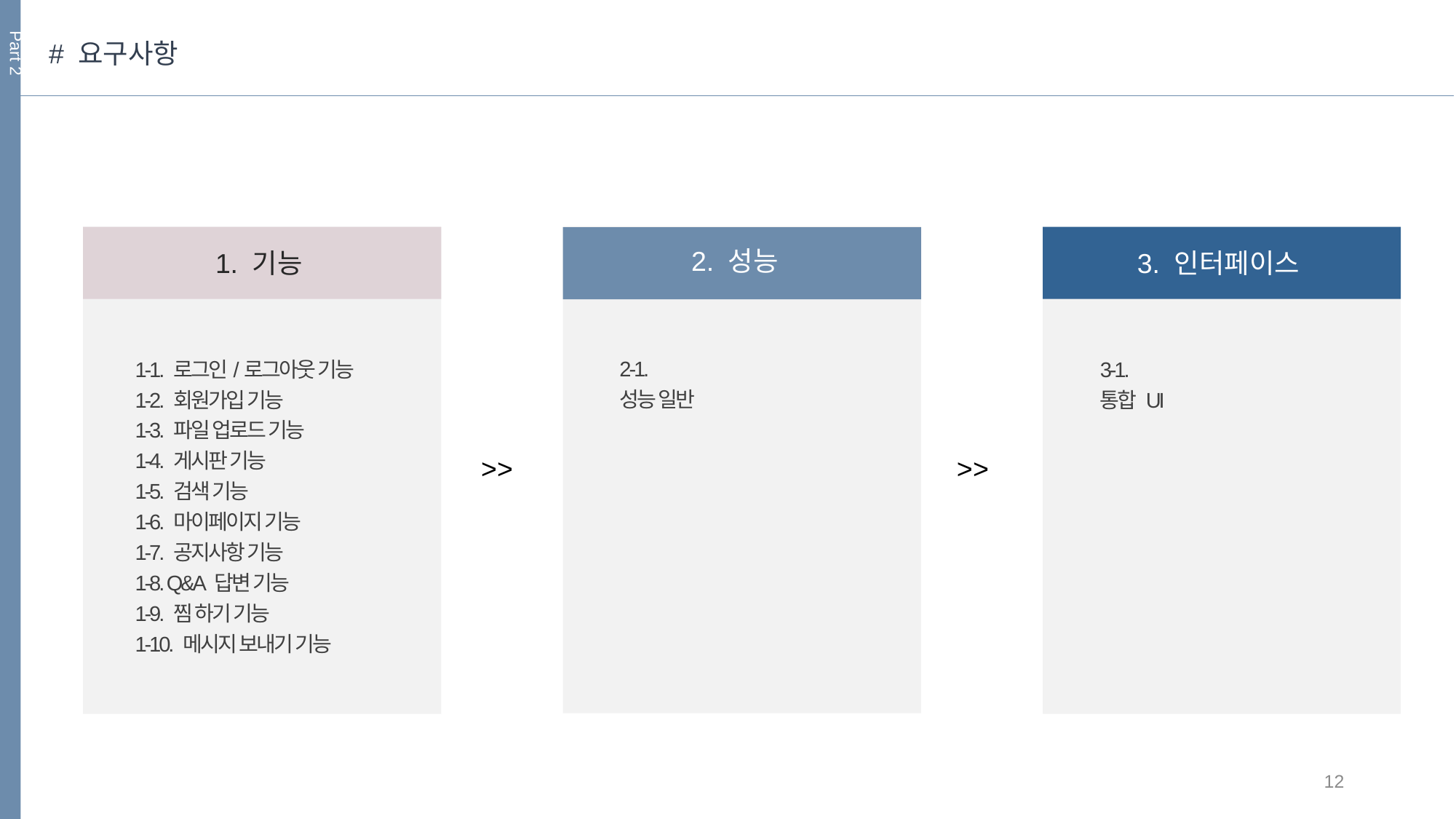

Part 2
# 요구사항

2. 성능
1. 기능
3. 인터페이스
1-1. 로그인/로그아웃 기능
1-2. 회원가입 기능
1-3. 파일 업로드 기능
1-4. 게시판 기능
1-5. 검색 기능
1-6. 마이페이지 기능
1-7. 공지사항 기능
1-8. Q&A 답변 기능
1-9. 찜 하기 기능
1-10. 메시지 보내기 기능
2-1.
성능 일반
1-1. 로그인/로그아웃 기능
1-2. 회원가입 기능
1-3. 파일 업로드 기능
1-4. 게시판 기능
1-5. 검색 기능
1-6. 마이페이지 기능
1-7. 공지사항 기능
1-8. Q&A 답변 기능
1-9. 찜 하기 기능
1-10. 메시지 보내기 기능
3-1.
통합 UI
>>
>>

12